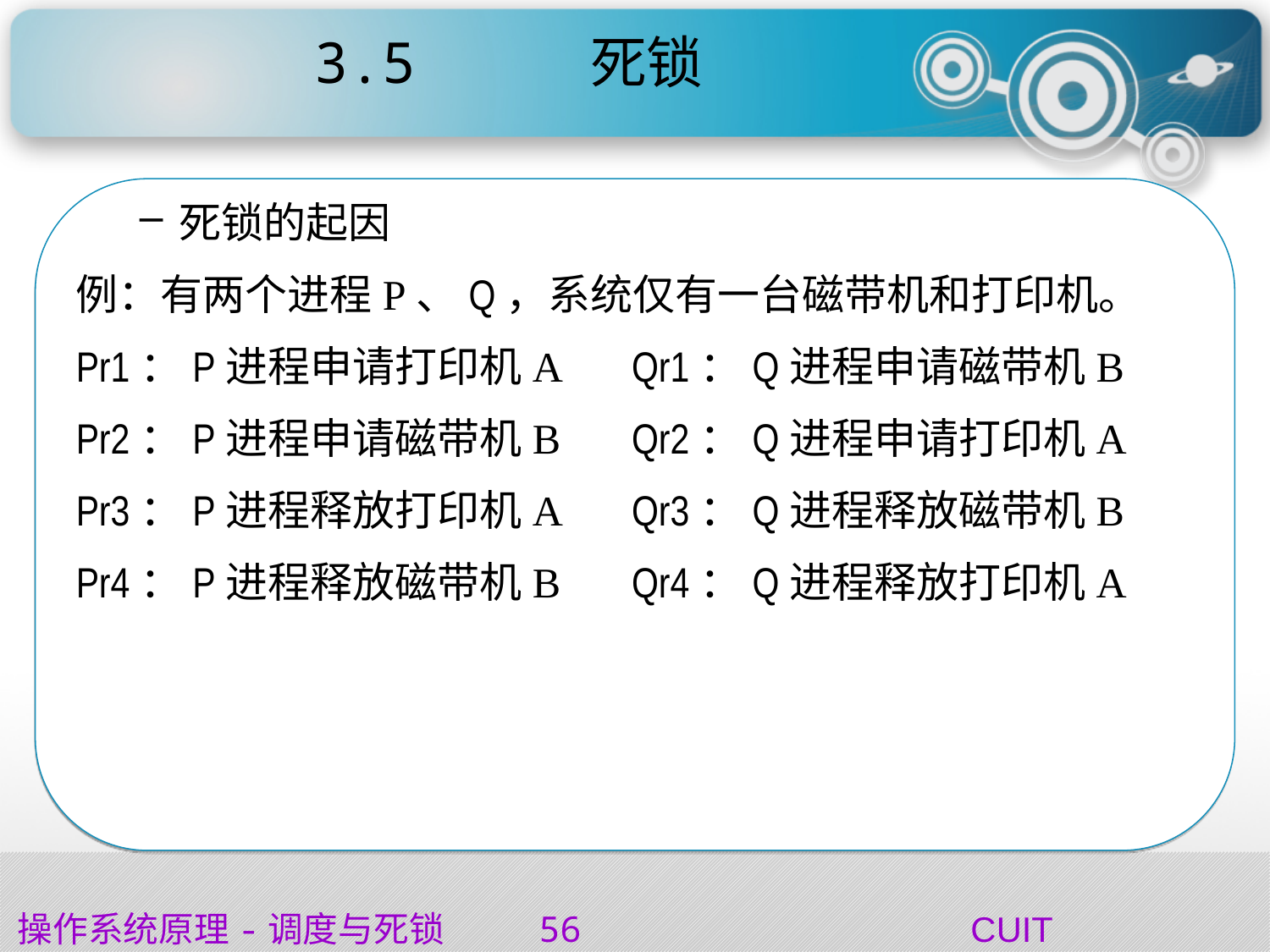

# 3.5	    死锁

死锁的起因
例：有两个进程P、Q，系统仅有一台磁带机和打印机。
Pr1：P进程申请打印机A	Qr1：Q进程申请磁带机B
Pr2：P进程申请磁带机B	Qr2：Q进程申请打印机A
Pr3：P进程释放打印机A	Qr3：Q进程释放磁带机B
Pr4：P进程释放磁带机B	Qr4：Q进程释放打印机A